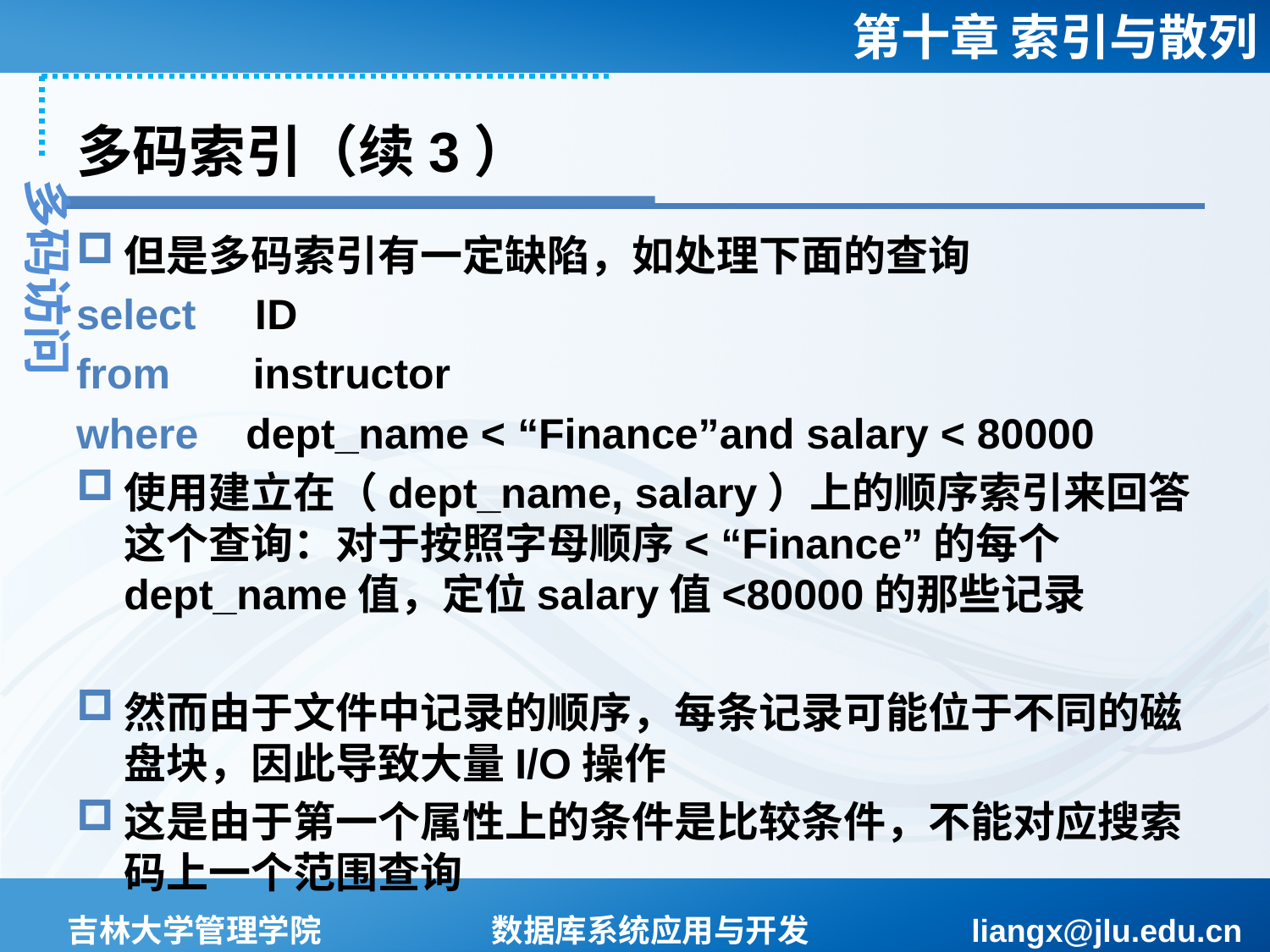

# 多码索引（续3）
多码访问

但是多码索引有一定缺陷，如处理下面的查询
select     ID
from       instructor
where    dept_name < “Finance”and salary < 80000
使用建立在（dept_name, salary）上的顺序索引来回答这个查询：对于按照字母顺序< “Finance”的每个dept_name值，定位salary值<80000的那些记录

然而由于文件中记录的顺序，每条记录可能位于不同的磁盘块，因此导致大量I/O操作
这是由于第一个属性上的条件是比较条件，不能对应搜索码上一个范围查询